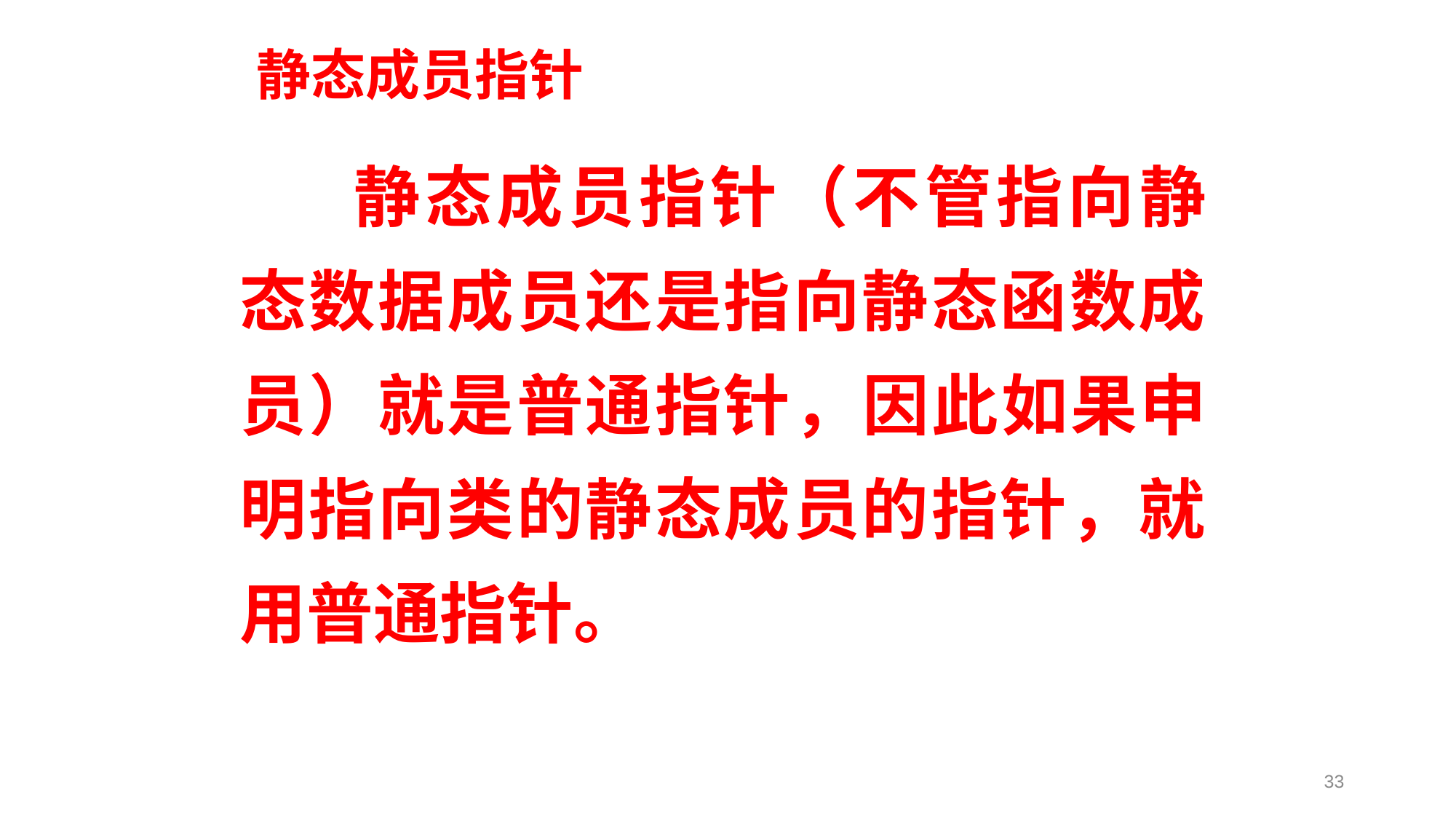

# 静态成员指针
	静态成员指针（不管指向静态数据成员还是指向静态函数成员）就是普通指针，因此如果申明指向类的静态成员的指针，就用普通指针。
33